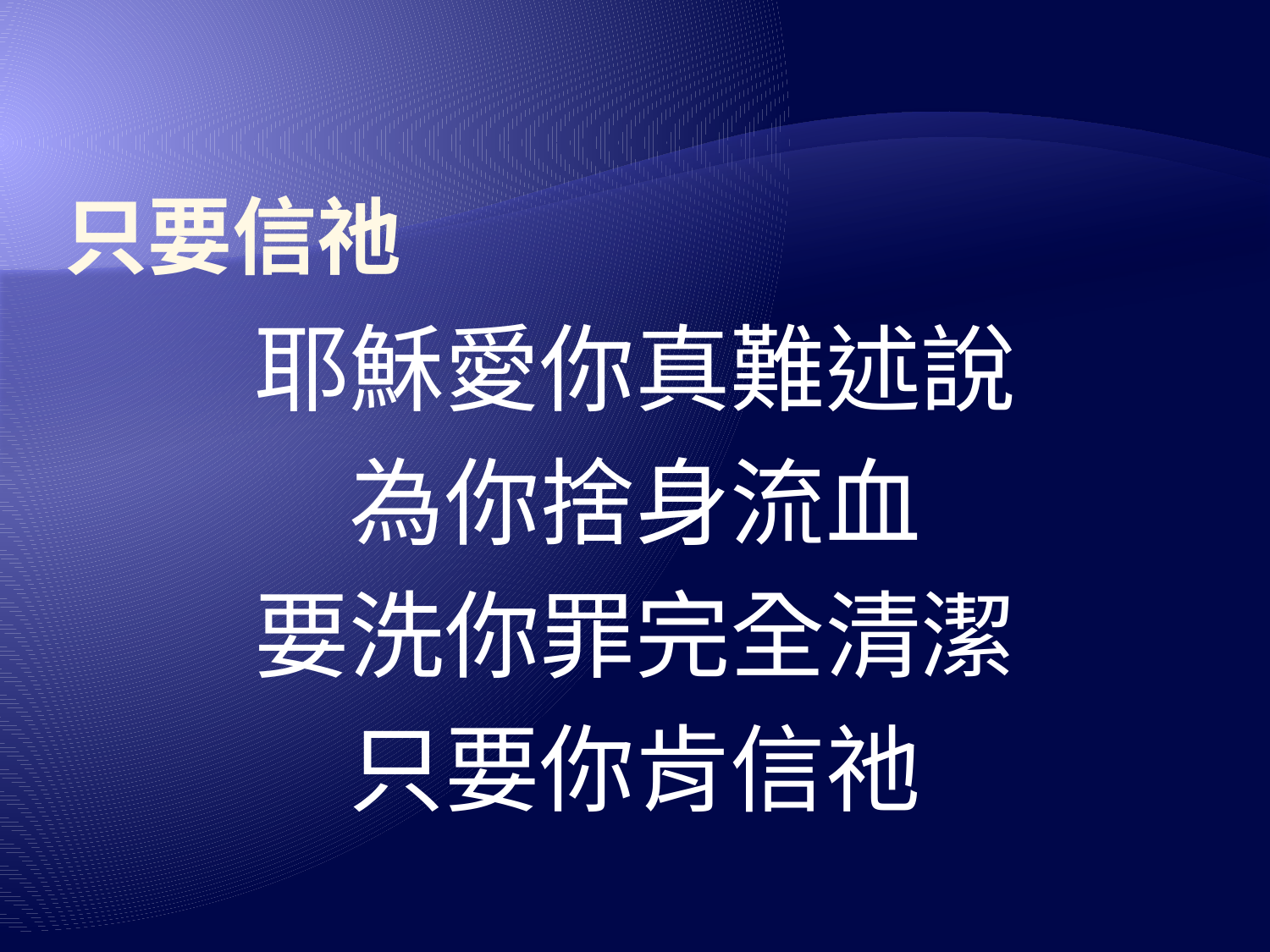

# 只要信祂
耶穌愛你真難述說
為你捨身流血
要洗你罪完全清潔
只要你肯信祂